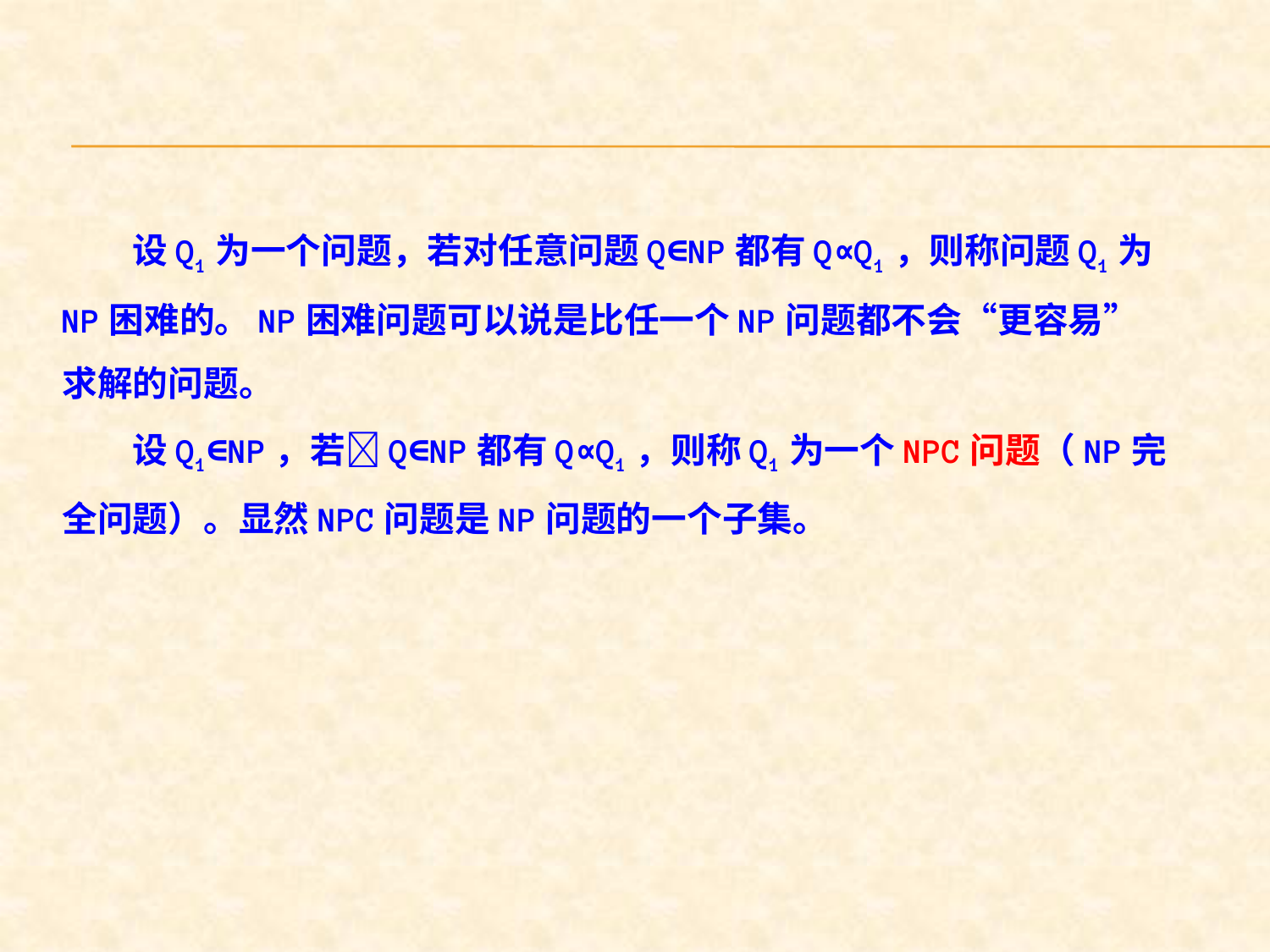

设Q1为一个问题，若对任意问题Q∈NP都有Q∝Q1，则称问题Q1为NP困难的。NP困难问题可以说是比任一个NP问题都不会“更容易”求解的问题。
　　设Q1∈NP，若∀Q∈NP都有Q∝Q1，则称Q1为一个NPC问题（NP完全问题）。显然NPC问题是NP问题的一个子集。